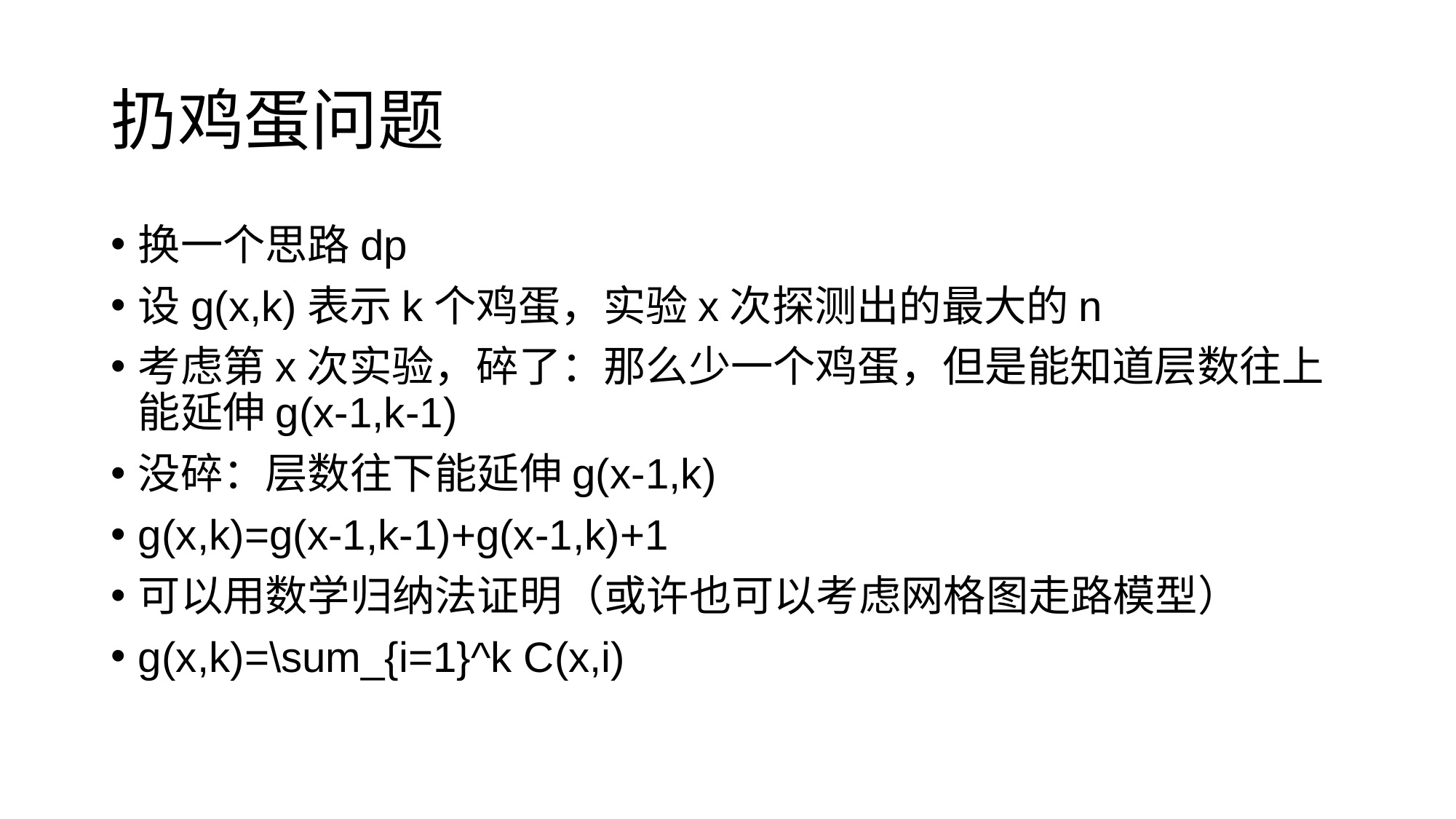

# 扔鸡蛋问题
换一个思路dp
设g(x,k)表示k个鸡蛋，实验x次探测出的最大的n
考虑第x次实验，碎了：那么少一个鸡蛋，但是能知道层数往上能延伸g(x-1,k-1)
没碎：层数往下能延伸g(x-1,k)
g(x,k)=g(x-1,k-1)+g(x-1,k)+1
可以用数学归纳法证明（或许也可以考虑网格图走路模型）
g(x,k)=\sum_{i=1}^k C(x,i)